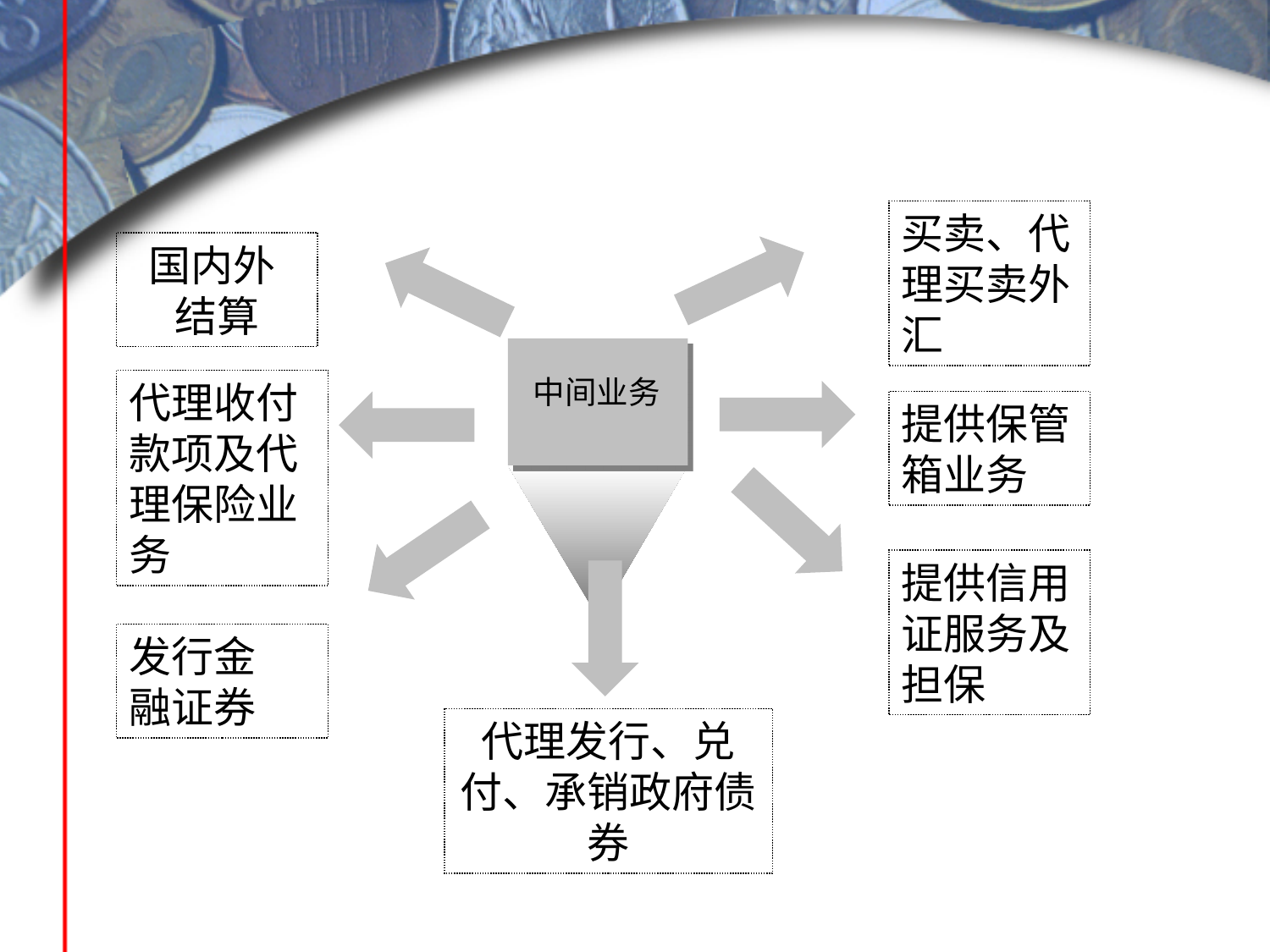

买卖、代理买卖外汇
国内外  结算

代理收付款项及代理保险业务
中间业务

提供保管箱业务

提供信用证服务及担保

发行金    融证券
代理发行、兑付、承销政府债券